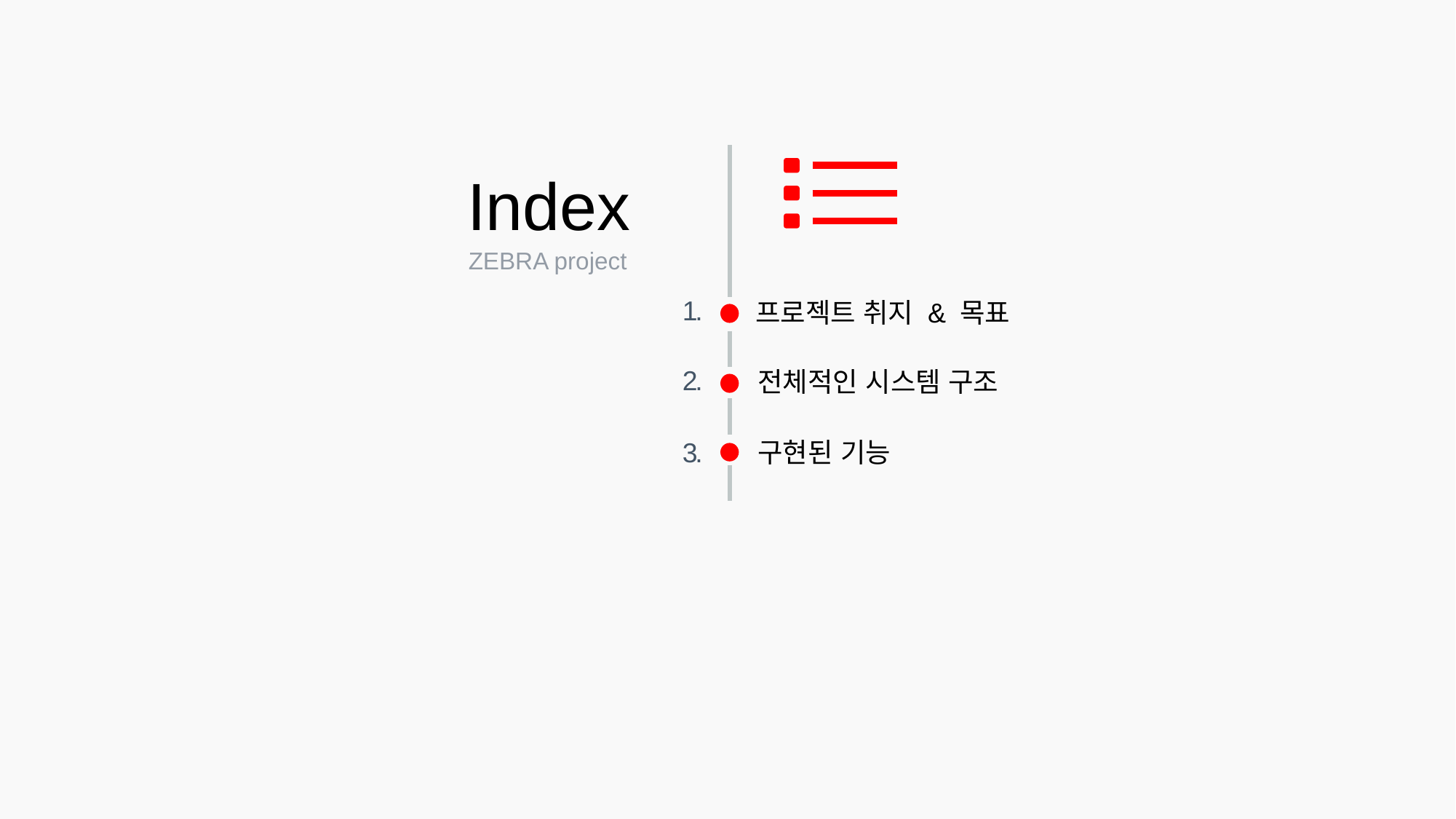

Index

ZEBRA project
1.
프로젝트 취지 & 목표

2.
전체적인 시스템 구조

구현된 기능
3.